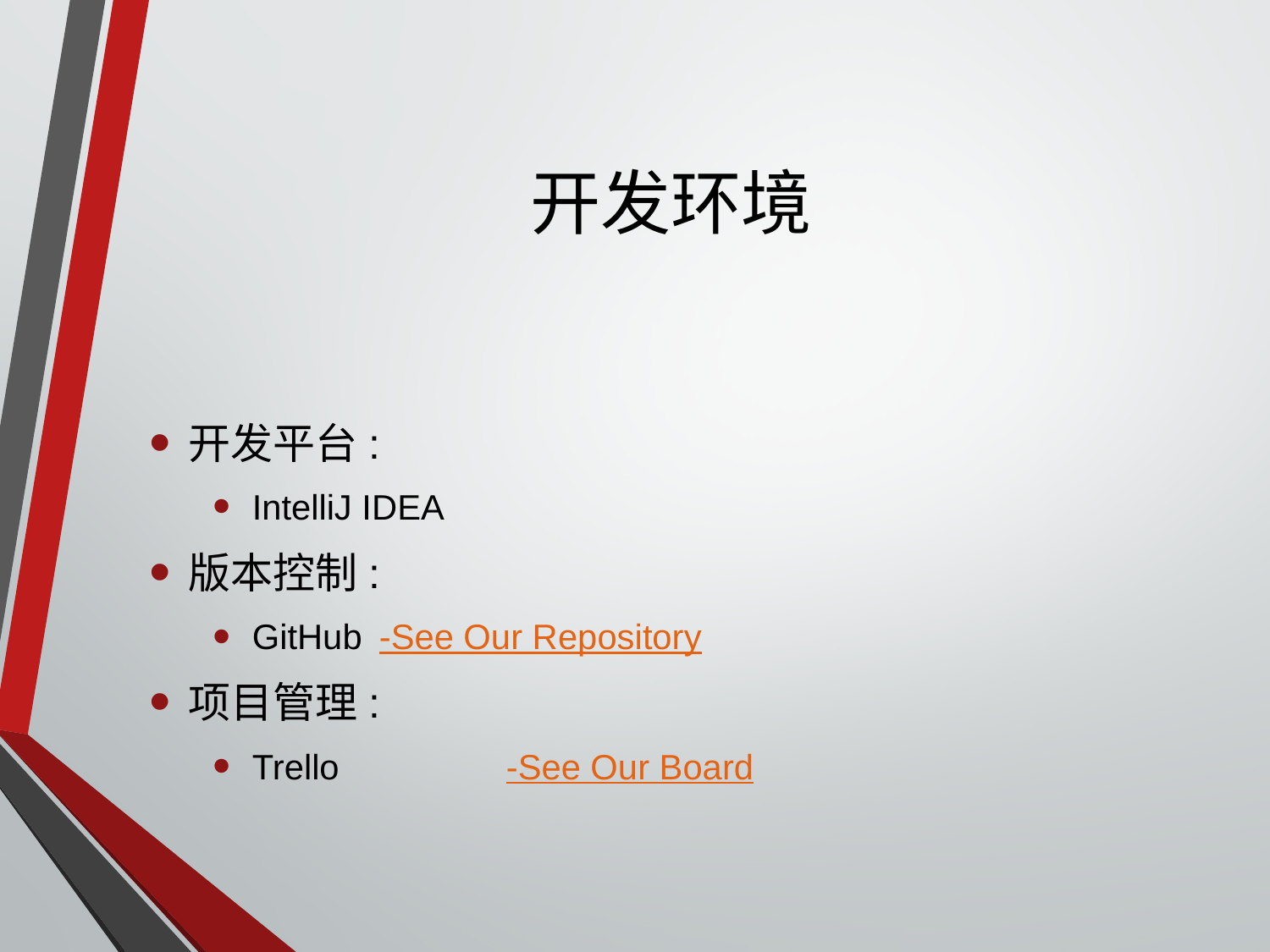

# 开发环境
开发平台:
IntelliJ IDEA
版本控制:
GitHub	-See Our Repository
项目管理:
Trello		-See Our Board